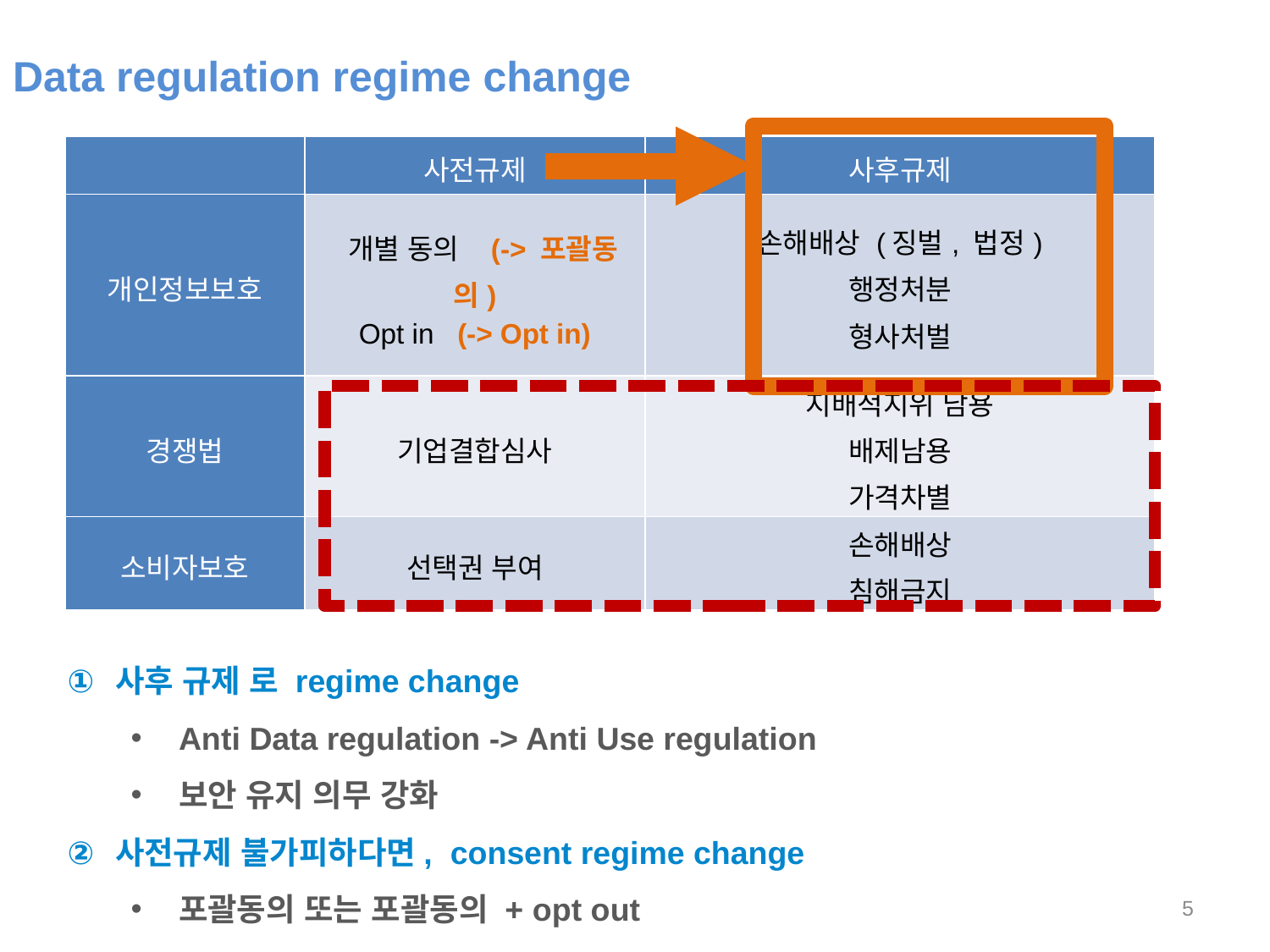

Data regulation regime change

|  | 사전규제 | 사후규제 |
| --- | --- | --- |
| 개인정보보호 | 개별 동의 (-> 포괄동의) Opt in (-> Opt in) | 손해배상 (징벌, 법정) 행정처분 형사처벌 |
| 경쟁법 | 기업결합심사 | 지배적지위 남용 배제남용 가격차별 |
| 소비자보호 | 선택권 부여 | 손해배상 침해금지 |

사후 규제 로 regime change
Anti Data regulation -> Anti Use regulation
보안 유지 의무 강화
사전규제 불가피하다면,  consent regime change
포괄동의 또는 포괄동의 + opt out
5